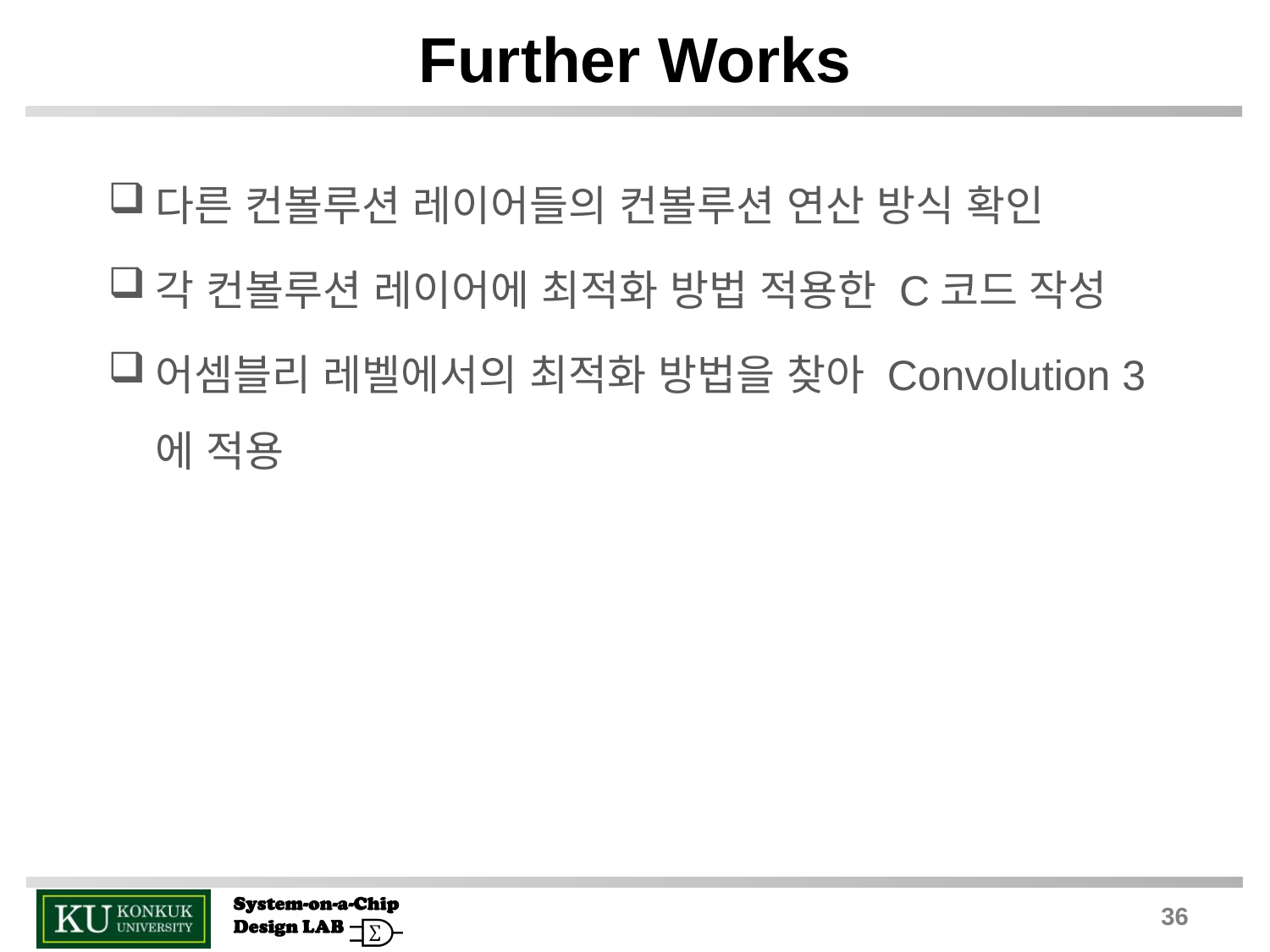

# Further Works
다른 컨볼루션 레이어들의 컨볼루션 연산 방식 확인
각 컨볼루션 레이어에 최적화 방법 적용한 C코드 작성
어셈블리 레벨에서의 최적화 방법을 찾아 Convolution 3에 적용
36